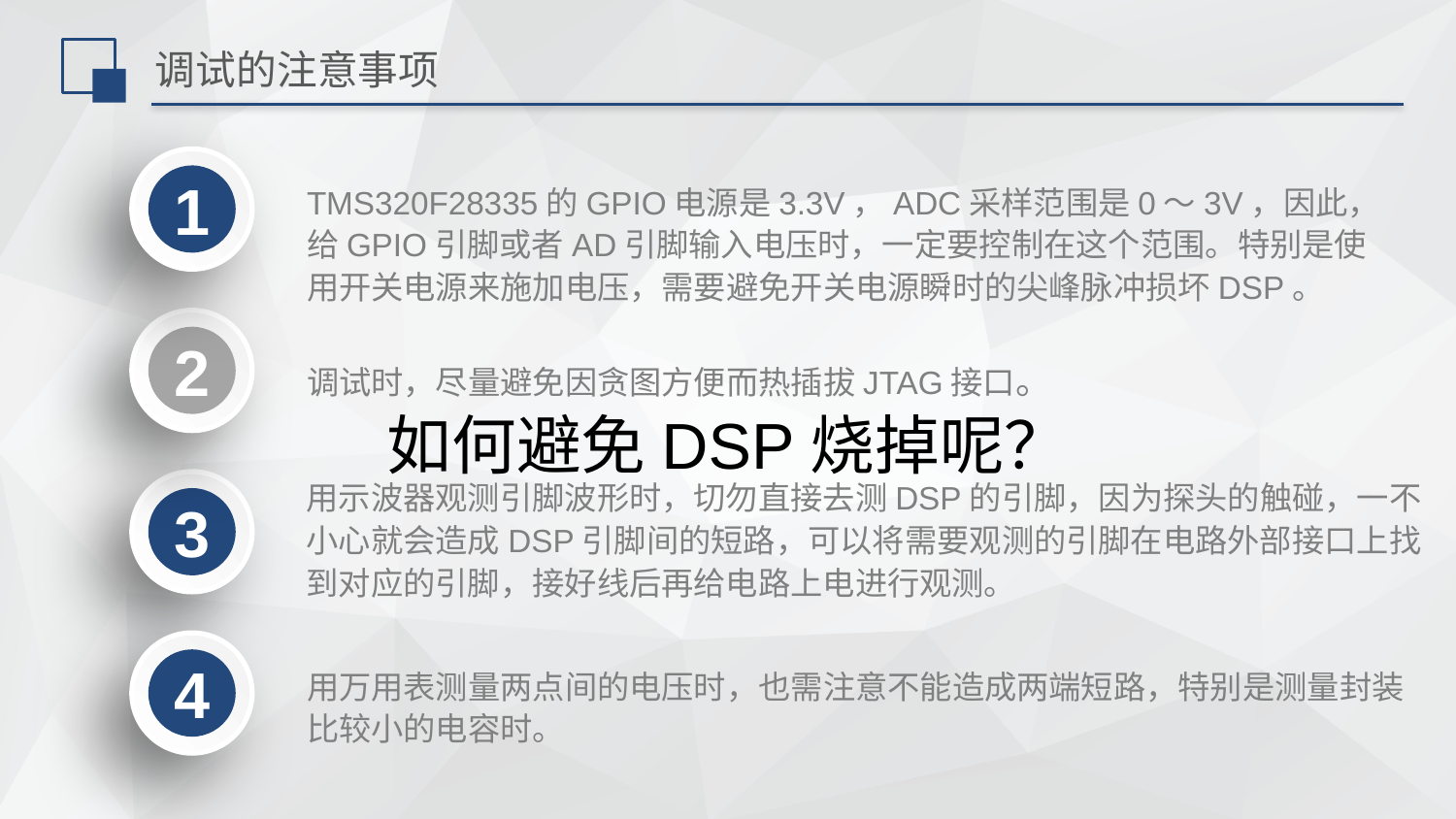

# 调试的注意事项

1
TMS320F28335的GPIO电源是3.3V，ADC采样范围是0～3V，因此，给GPIO引脚或者AD引脚输入电压时，一定要控制在这个范围。特别是使用开关电源来施加电压，需要避免开关电源瞬时的尖峰脉冲损坏DSP。

2
调试时，尽量避免因贪图方便而热插拔JTAG接口。
如何避免DSP烧掉呢？
用示波器观测引脚波形时，切勿直接去测DSP的引脚，因为探头的触碰，一不小心就会造成DSP引脚间的短路，可以将需要观测的引脚在电路外部接口上找到对应的引脚，接好线后再给电路上电进行观测。

3

4
用万用表测量两点间的电压时，也需注意不能造成两端短路，特别是测量封装比较小的电容时。